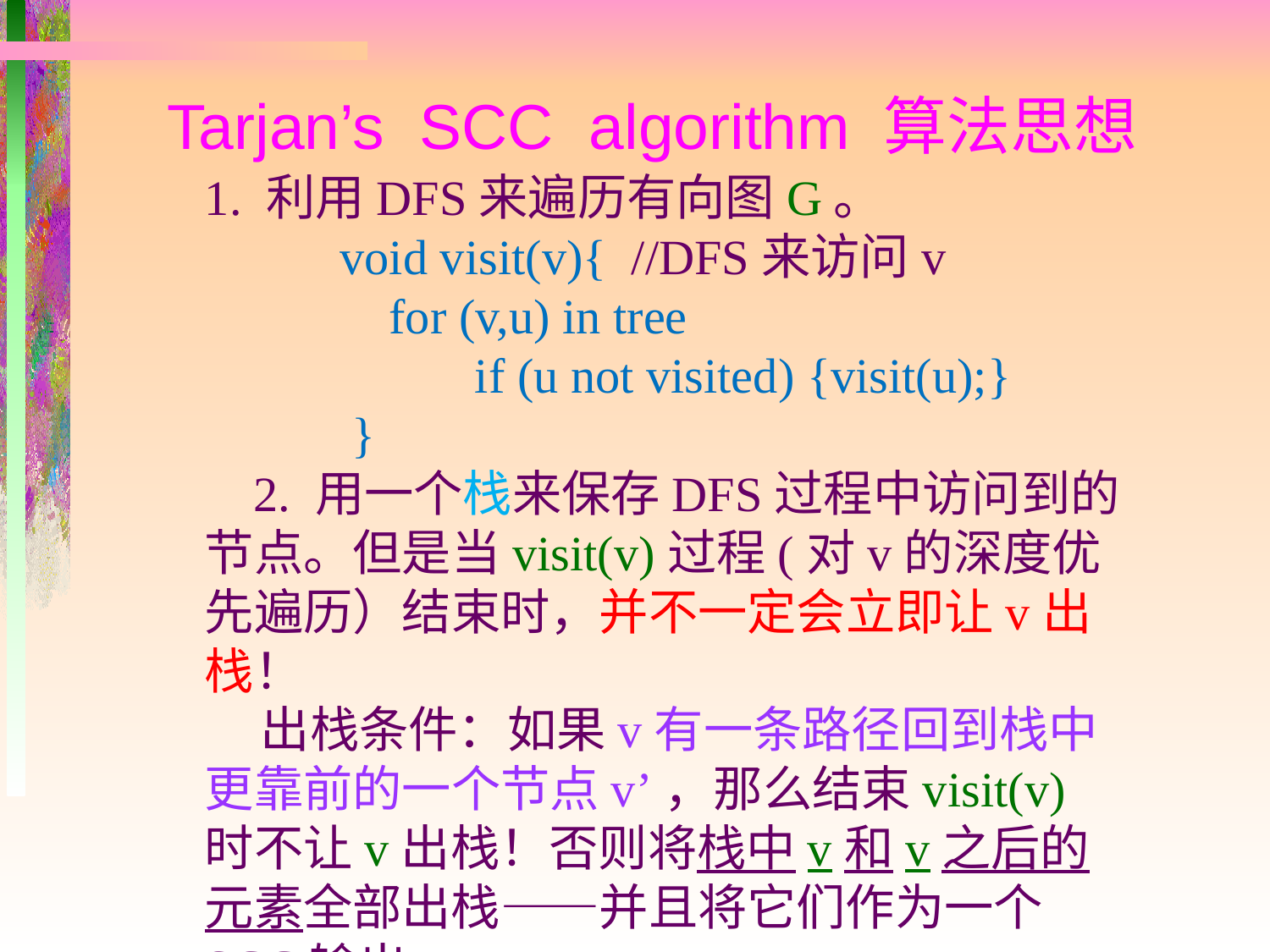

Tarjan’s  SCC  algorithm 算法思想
1. 利用DFS来遍历有向图G。
           void visit(v){  //DFS来访问v
               for (v,u) in tree
                      if (u not visited) {visit(u);}
            }
    2. 用一个栈来保存DFS过程中访问到的节点。但是当visit(v)过程(对v的深度优先遍历）结束时，并不一定会立即让v出栈！
    出栈条件：如果v有一条路径回到栈中更靠前的一个节点v’，那么结束visit(v)时不让v出栈！否则将栈中v和v之后的元素全部出栈——并且将它们作为一个SCC输出。